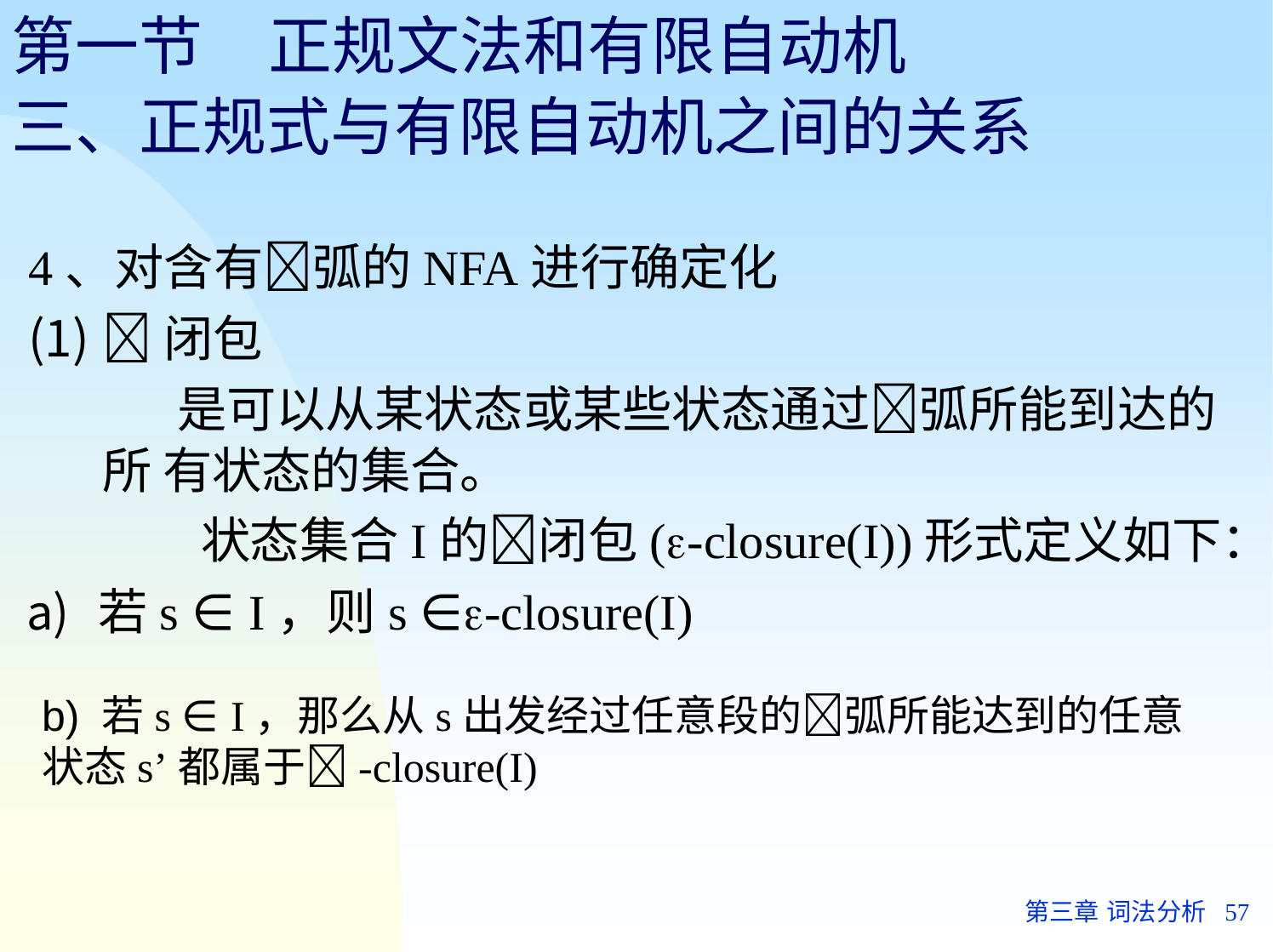

# 第一节	正规文法和有限自动机
三、正规式与有限自动机之间的关系
4、对含有ε弧的NFA进行确定化
ε闭包
是可以从某状态或某些状态通过ε弧所能到达的所 有状态的集合。
状态集合I的ε闭包(ε-closure(I))形式定义如下：
若s ∈ I，则s ∈ε-closure(I)
b) 若s ∈ I，那么从s出发经过任意段的ε弧所能达到的任意状态s’都属于ε-closure(I)

第三章 词法分析	57